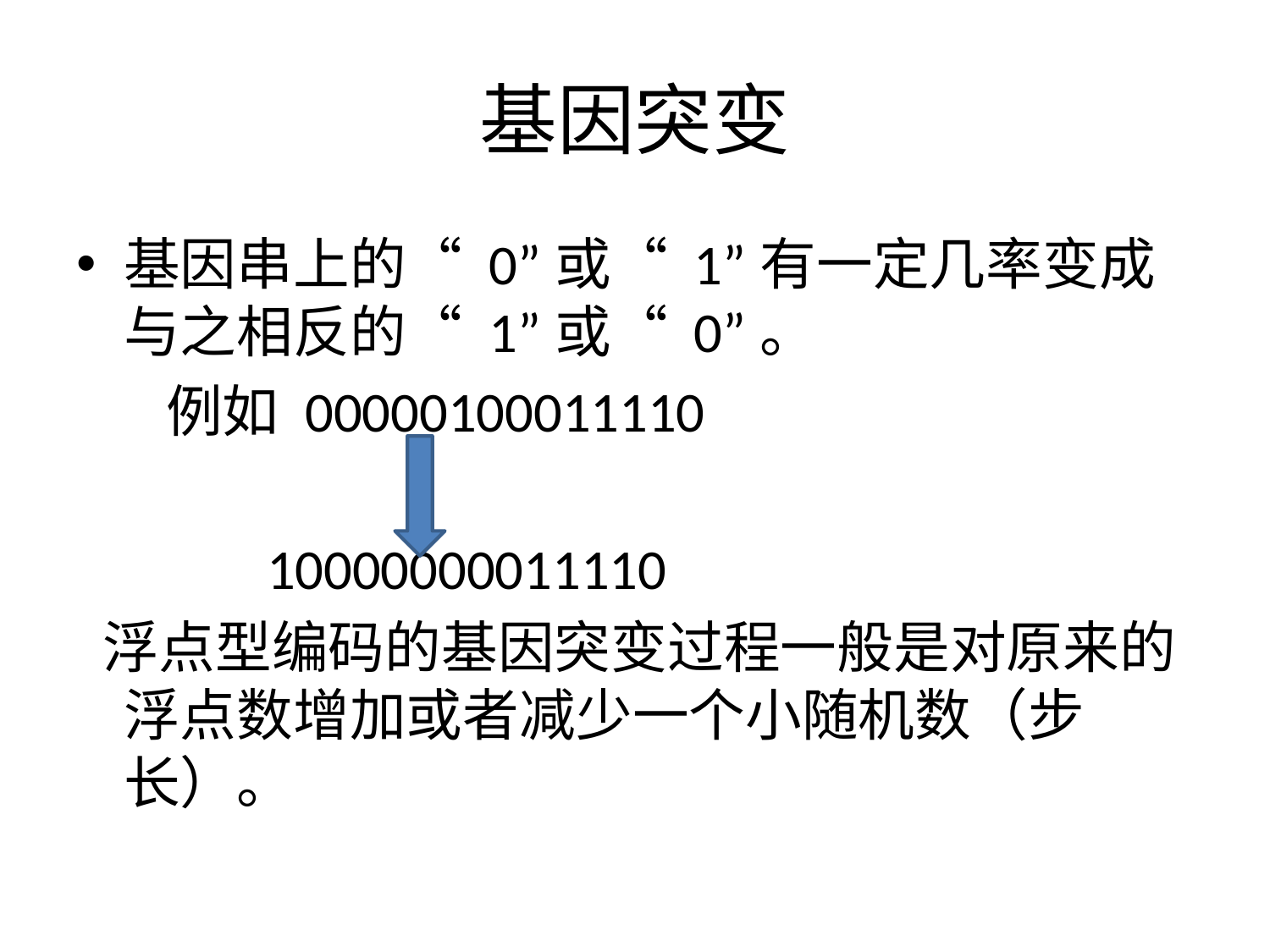

# 基因突变
基因串上的“ 0”或“ 1”有一定几率变成与之相反的“ 1”或“ 0”。
      例如 00000100011110

               10000000011110
 浮点型编码的基因突变过程一般是对原来的浮点数增加或者减少一个小随机数（步长）。